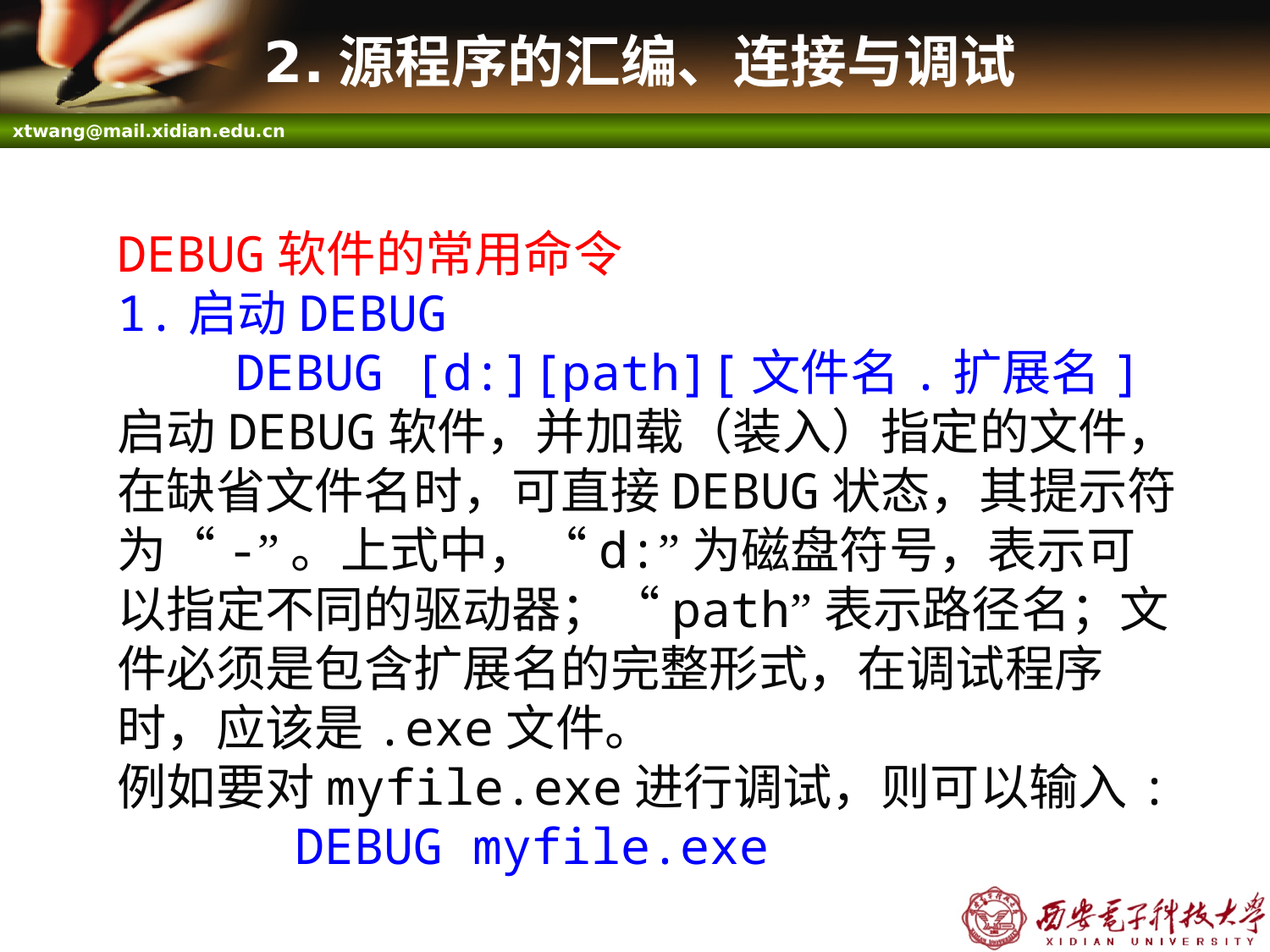

# 2.源程序的汇编、连接与调试
DEBUG软件的常用命令
1.启动DEBUG
    DEBUG [d:][path][文件名.扩展名]
启动DEBUG软件，并加载（装入）指定的文件，在缺省文件名时，可直接DEBUG状态，其提示符为“-”。上式中，“d:”为磁盘符号，表示可以指定不同的驱动器；“path”表示路径名；文件必须是包含扩展名的完整形式，在调试程序时，应该是.exe文件。
例如要对myfile.exe进行调试，则可以输入:
      DEBUG myfile.exe